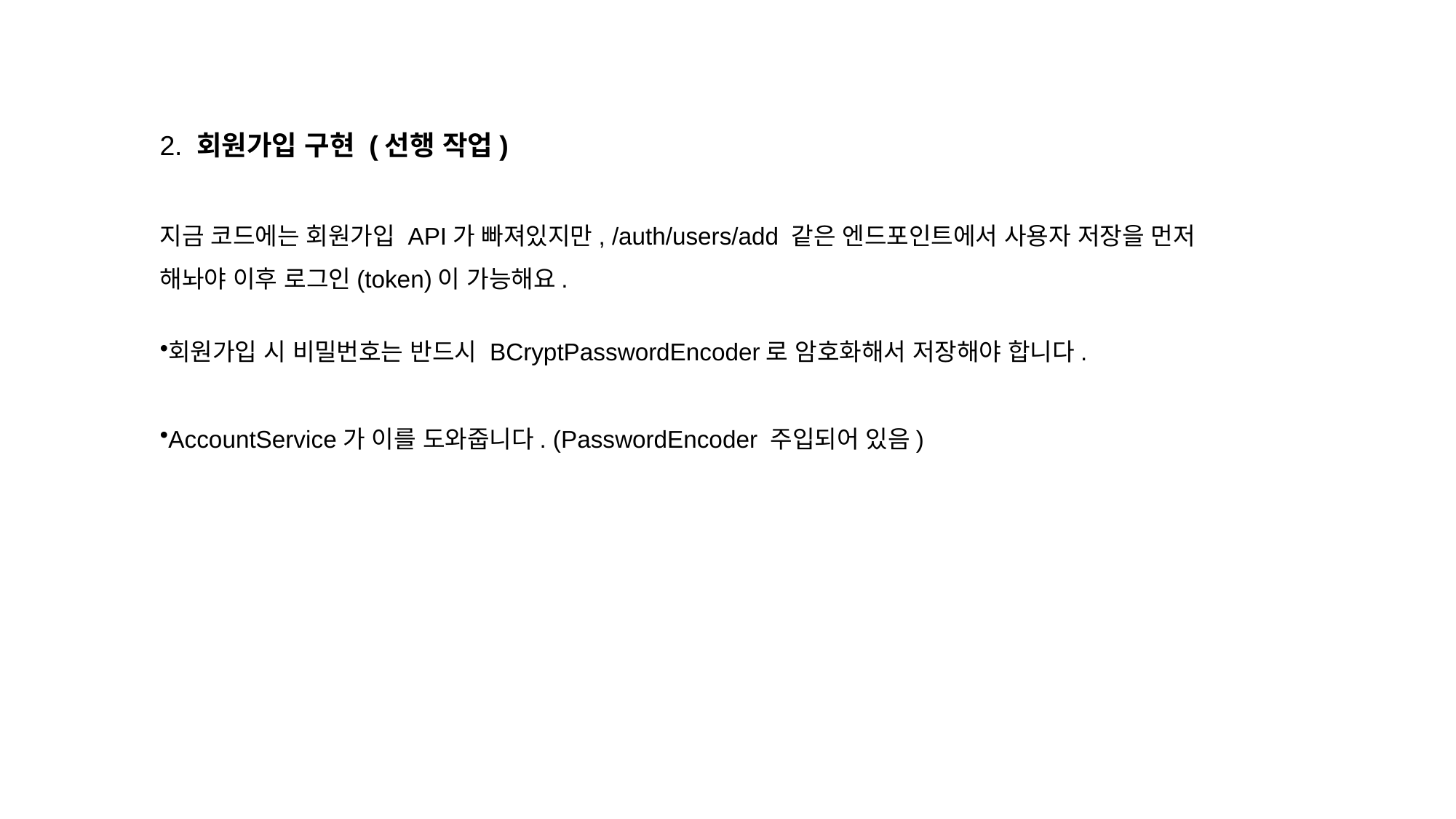

2. 회원가입 구현 (선행 작업)
지금 코드에는 회원가입 API가 빠져있지만, /auth/users/add 같은 엔드포인트에서 사용자 저장을 먼저 해놔야 이후 로그인(token)이 가능해요.
회원가입 시 비밀번호는 반드시 BCryptPasswordEncoder로 암호화해서 저장해야 합니다.
AccountService가 이를 도와줍니다. (PasswordEncoder 주입되어 있음)